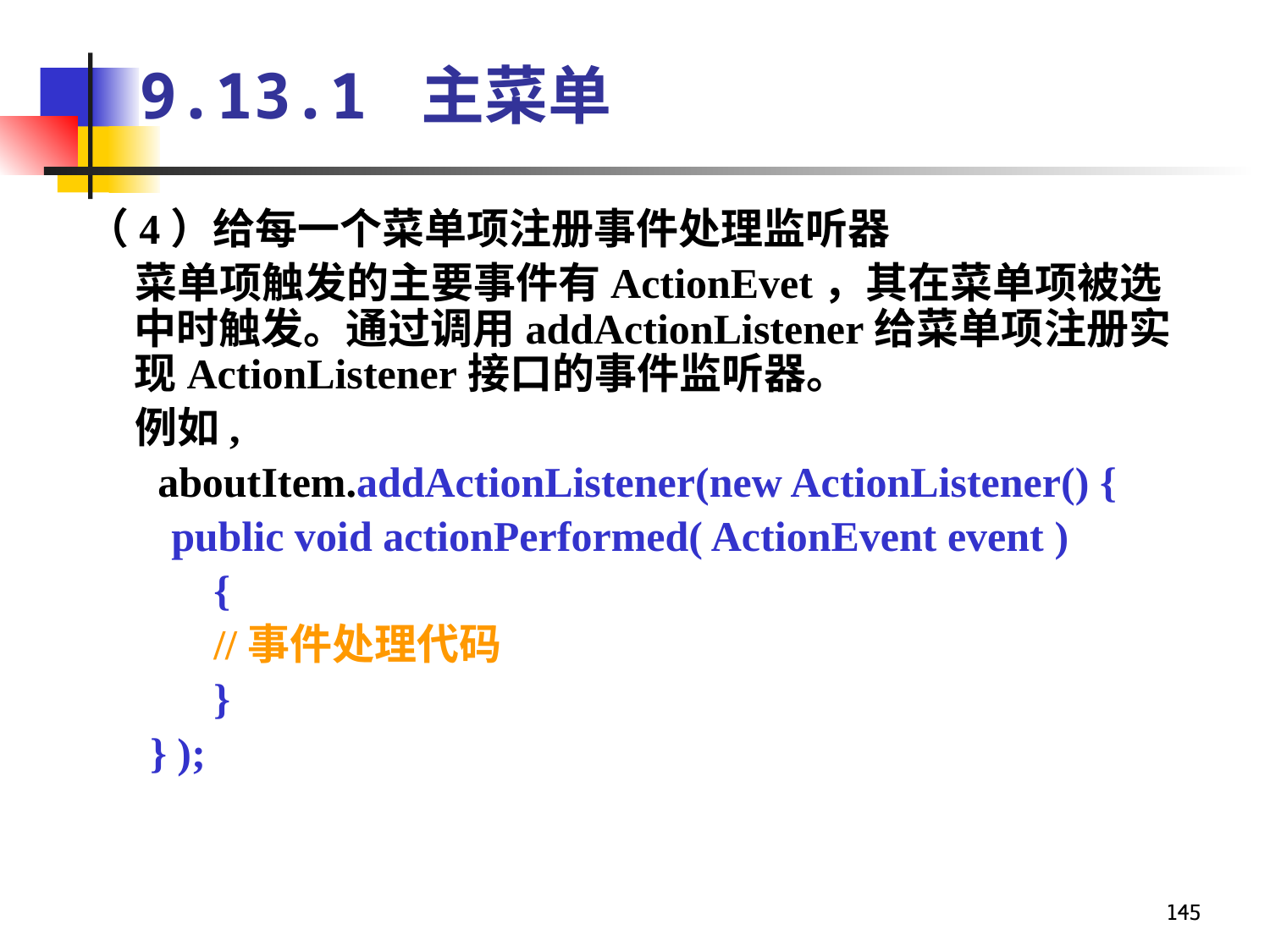

# 9.13.1 主菜单
（4）给每一个菜单项注册事件处理监听器
    菜单项触发的主要事件有ActionEvet，其在菜单项被选中时触发。通过调用addActionListener给菜单项注册实现ActionListener接口的事件监听器。
    例如,
        aboutItem.addActionListener(new ActionListener() {
        public void actionPerformed( ActionEvent event )
            {
            //事件处理代码
            }
      } );